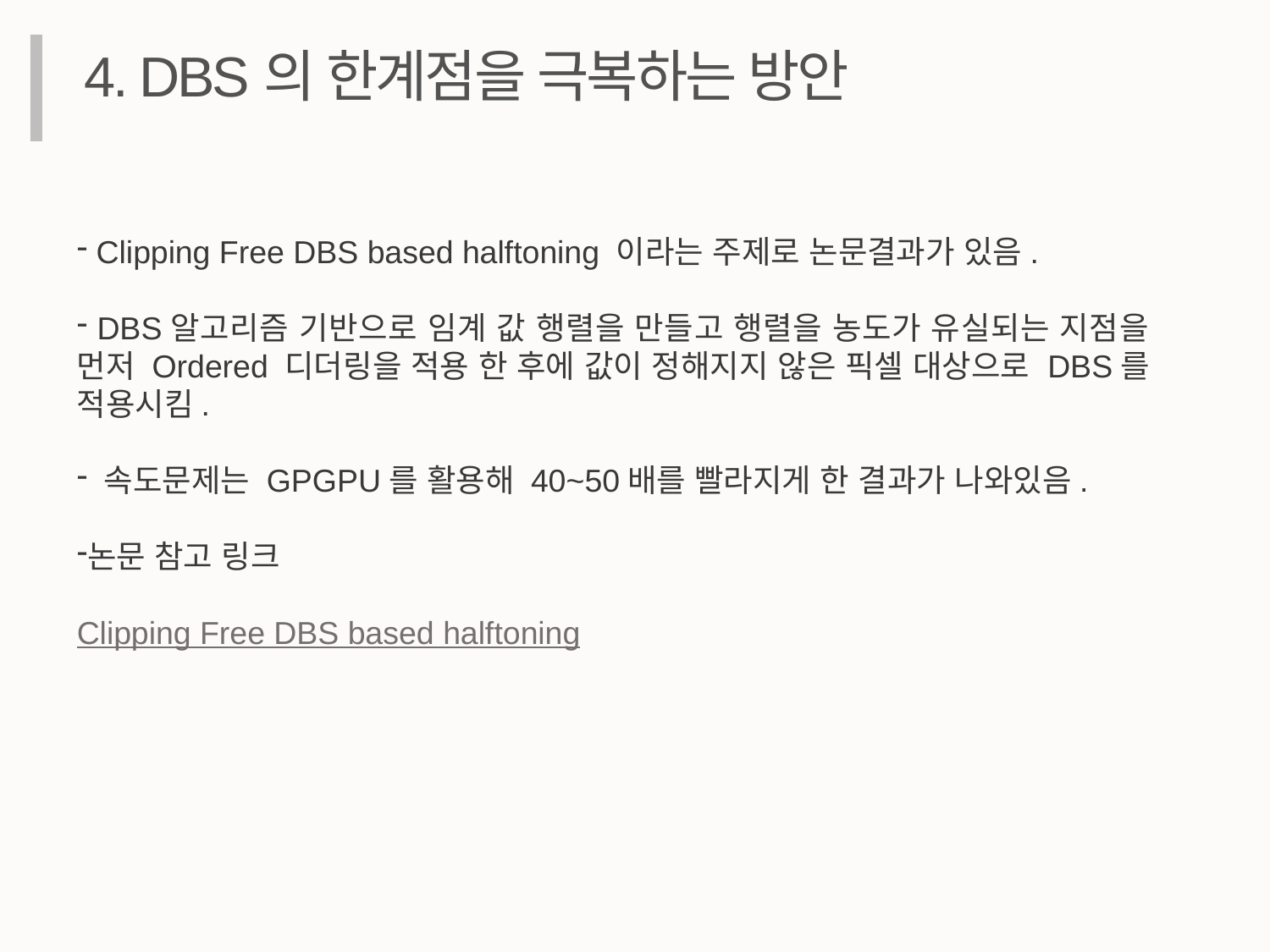

4. DBS의 한계점을 극복하는 방안

 Clipping Free DBS based halftoning 이라는 주제로 논문결과가 있음.

 DBS알고리즘 기반으로 임계 값 행렬을 만들고 행렬을 농도가 유실되는 지점을 먼저 Ordered 디더링을 적용 한 후에 값이 정해지지 않은 픽셀 대상으로 DBS를 적용시킴.

 속도문제는 GPGPU를 활용해 40~50배를 빨라지게 한 결과가 나와있음.

논문 참고 링크

Clipping Free DBS based halftoning